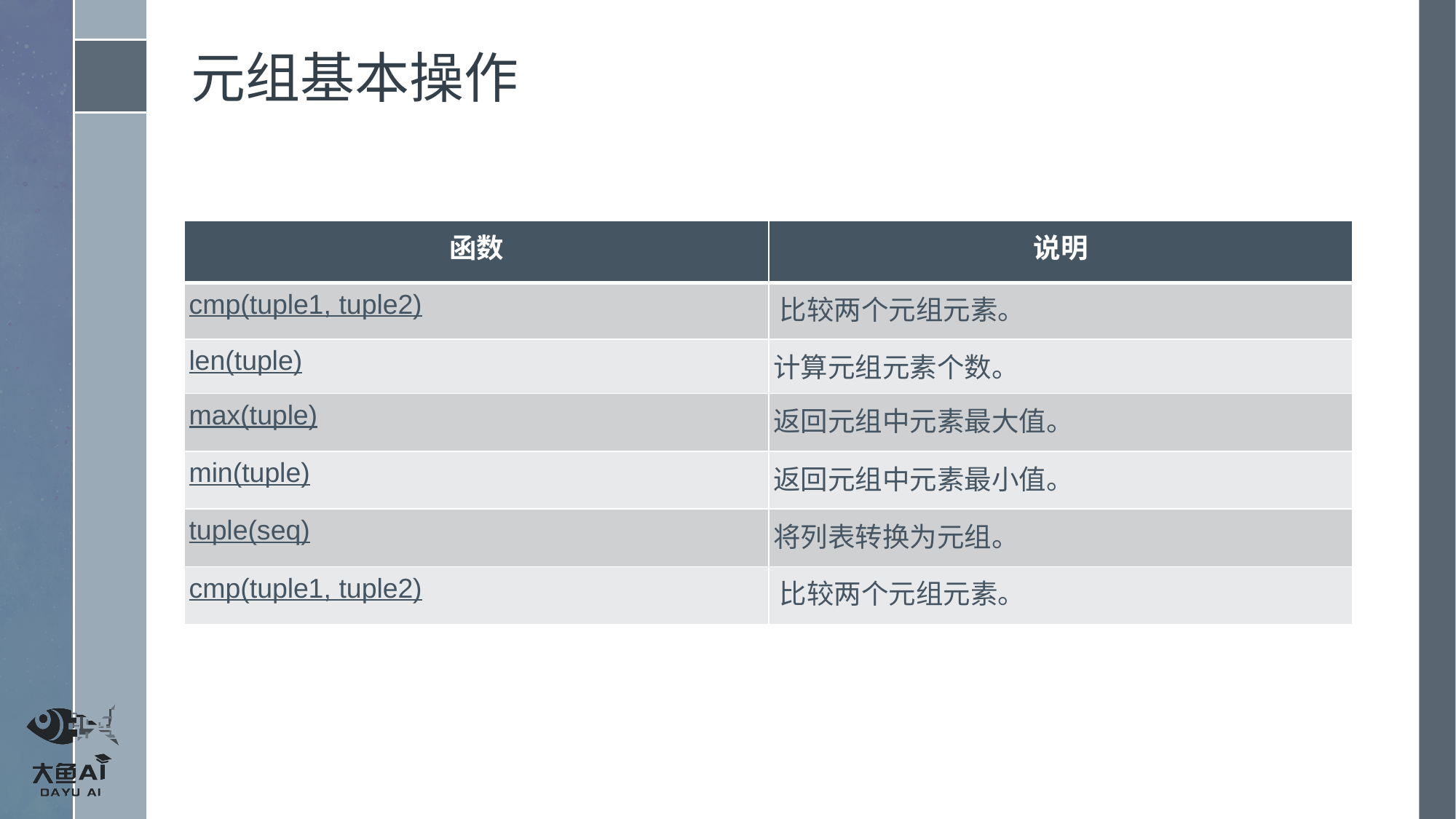

# 元组基本操作

| 函数 | 说明 |
| --- | --- |
| cmp(tuple1, tuple2) | 比较两个元组元素。 |
| len(tuple) | 计算元组元素个数。 |
| max(tuple) | 返回元组中元素最大值。 |
| min(tuple) | 返回元组中元素最小值。 |
| tuple(seq) | 将列表转换为元组。 |
| cmp(tuple1, tuple2) | 比较两个元组元素。 |